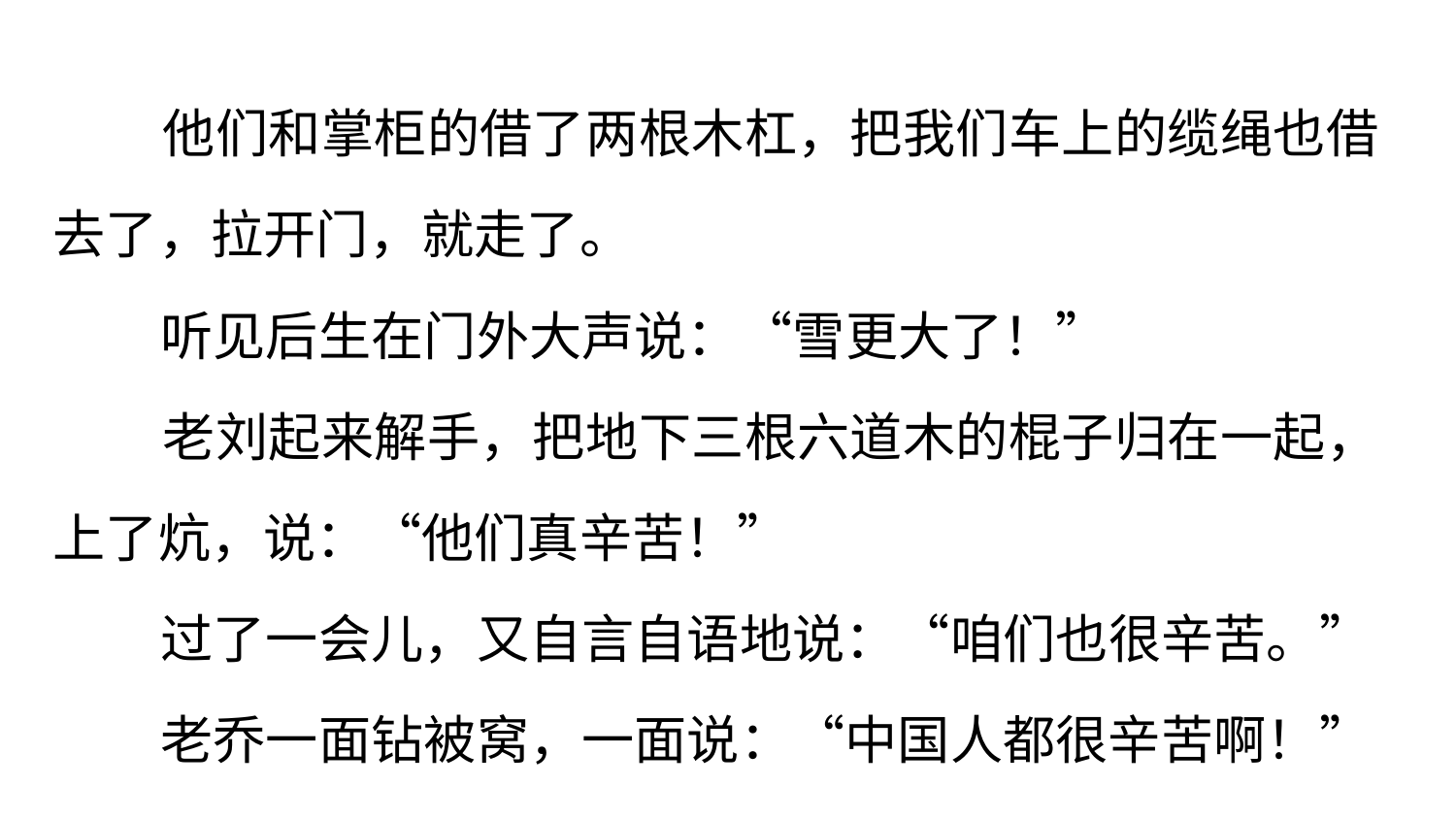

他们和掌柜的借了两根木杠，把我们车上的缆绳也借去了，拉开门，就走了。
        听见后生在门外大声说：“雪更大了！”
        老刘起来解手，把地下三根六道木的棍子归在一起，上了炕，说：“他们真辛苦！”
        过了一会儿，又自言自语地说：“咱们也很辛苦。”
        老乔一面钻被窝，一面说：“中国人都很辛苦啊！”